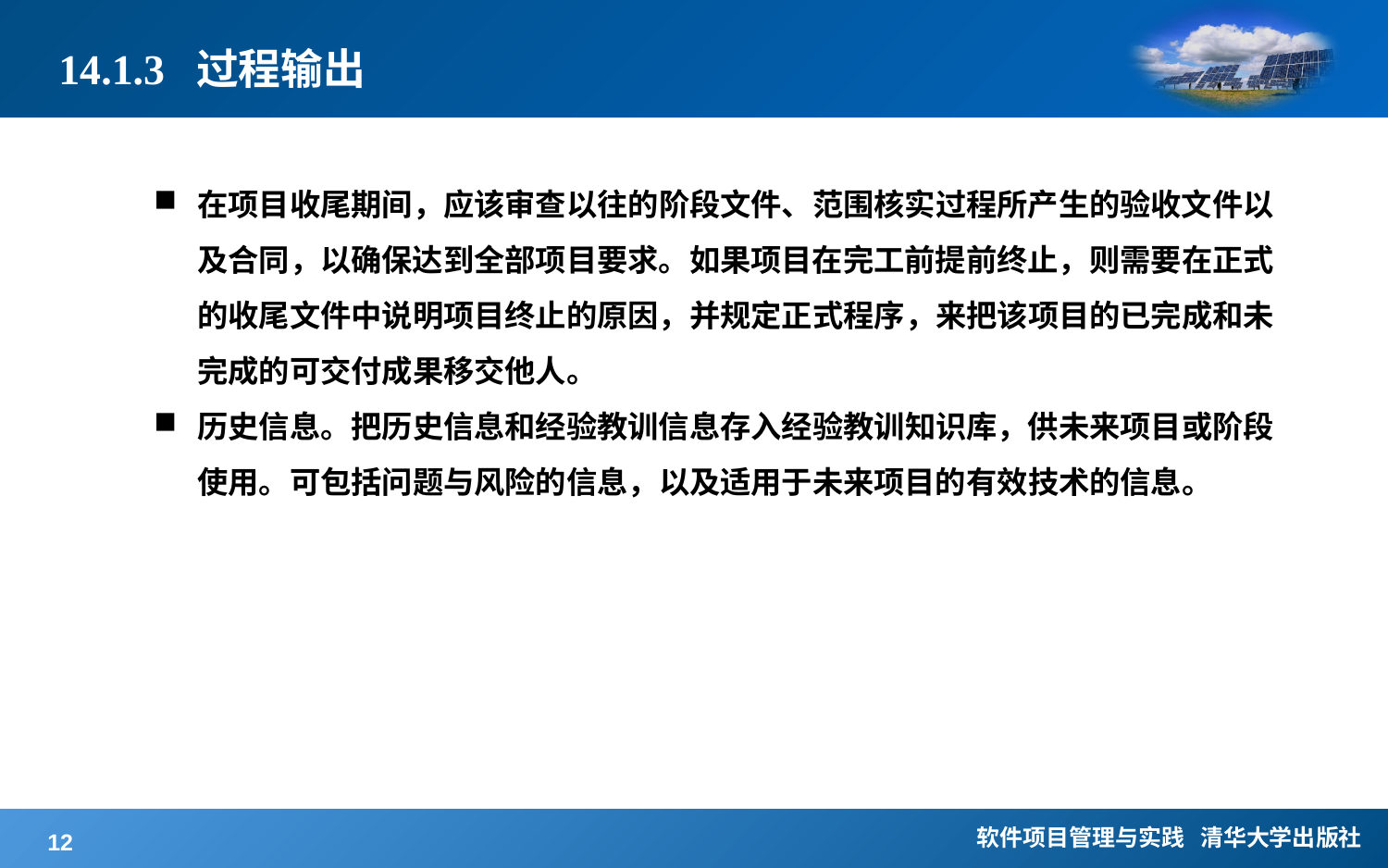

# 14.1.3  过程输出
在项目收尾期间，应该审查以往的阶段文件、范围核实过程所产生的验收文件以及合同，以确保达到全部项目要求。如果项目在完工前提前终止，则需要在正式的收尾文件中说明项目终止的原因，并规定正式程序，来把该项目的已完成和未完成的可交付成果移交他人。
历史信息。把历史信息和经验教训信息存入经验教训知识库，供未来项目或阶段使用。可包括问题与风险的信息，以及适用于未来项目的有效技术的信息。